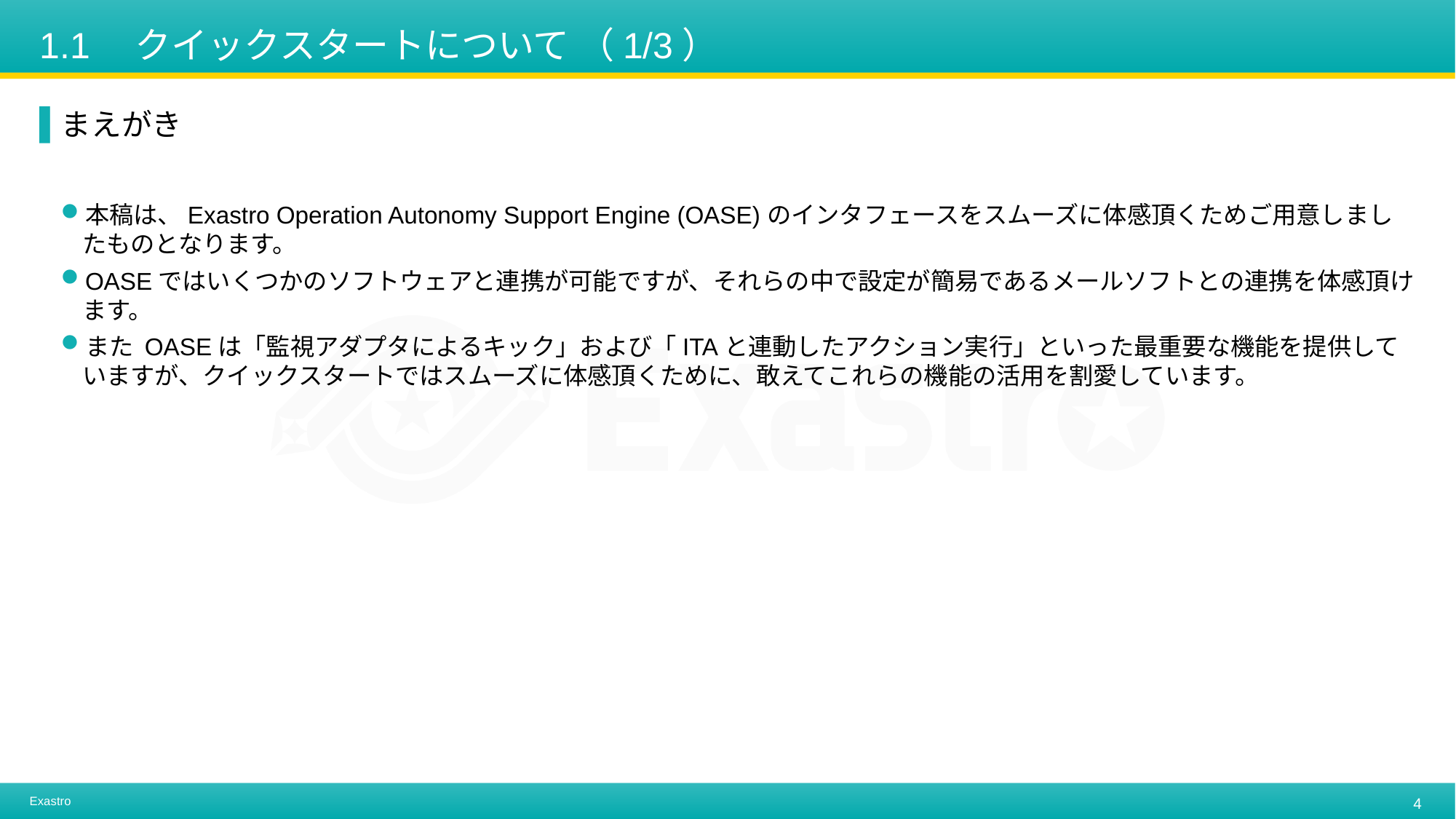

# 1.1　クイックスタートについて （1/3）
まえがき

本稿は、Exastro Operation Autonomy Support Engine (OASE)のインタフェースをスムーズに体感頂くためご用意しましたものとなります。
OASEではいくつかのソフトウェアと連携が可能ですが、それらの中で設定が簡易であるメールソフトとの連携を体感頂けます。
また OASEは「監視アダプタによるキック」および「ITAと連動したアクション実行」といった最重要な機能を提供していますが、クイックスタートではスムーズに体感頂くために、敢えてこれらの機能の活用を割愛しています。